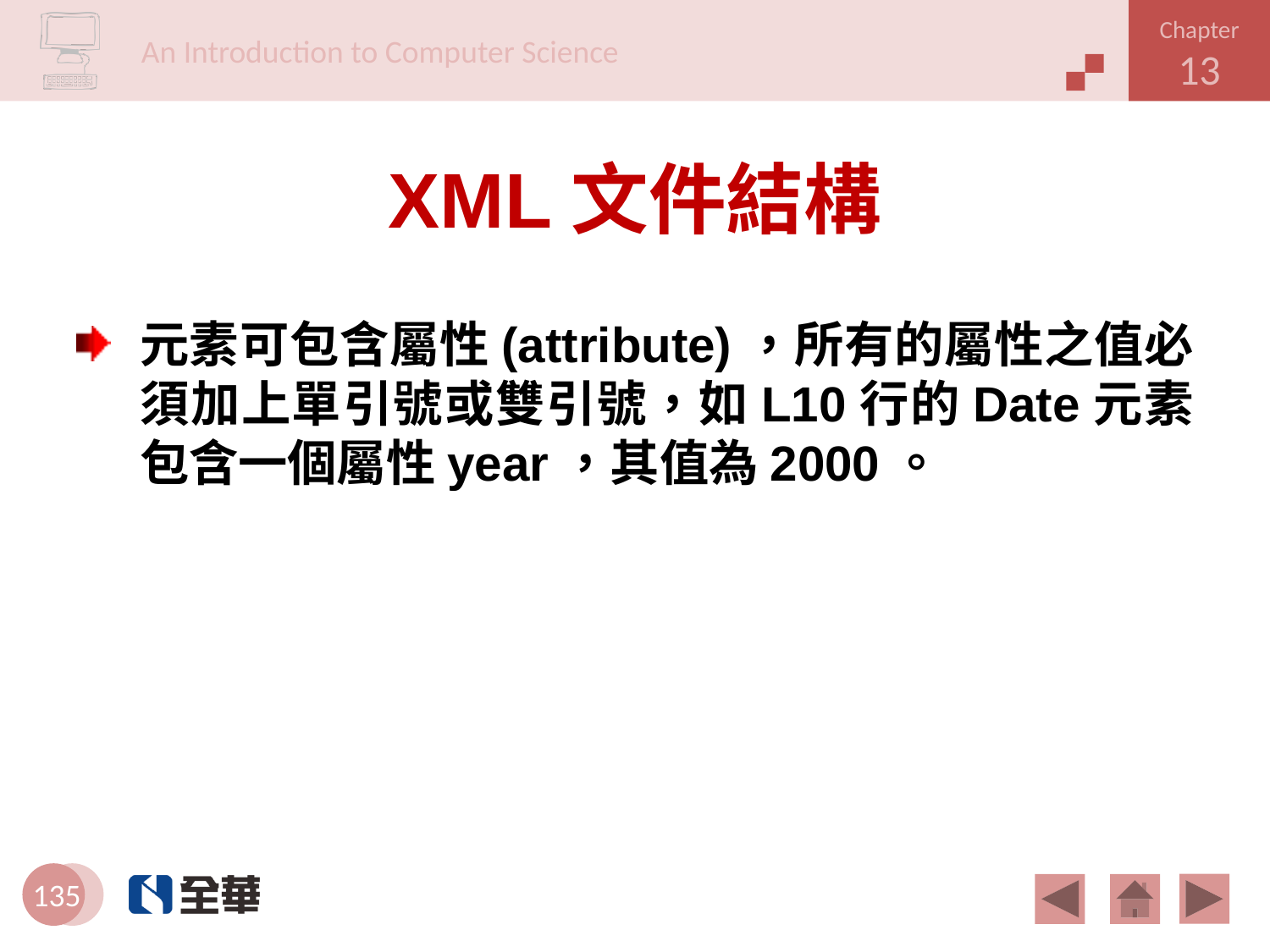

# XML文件結構
元素可包含屬性(attribute)，所有的屬性之值必須加上單引號或雙引號，如L10行的Date元素包含一個屬性year，其值為2000。